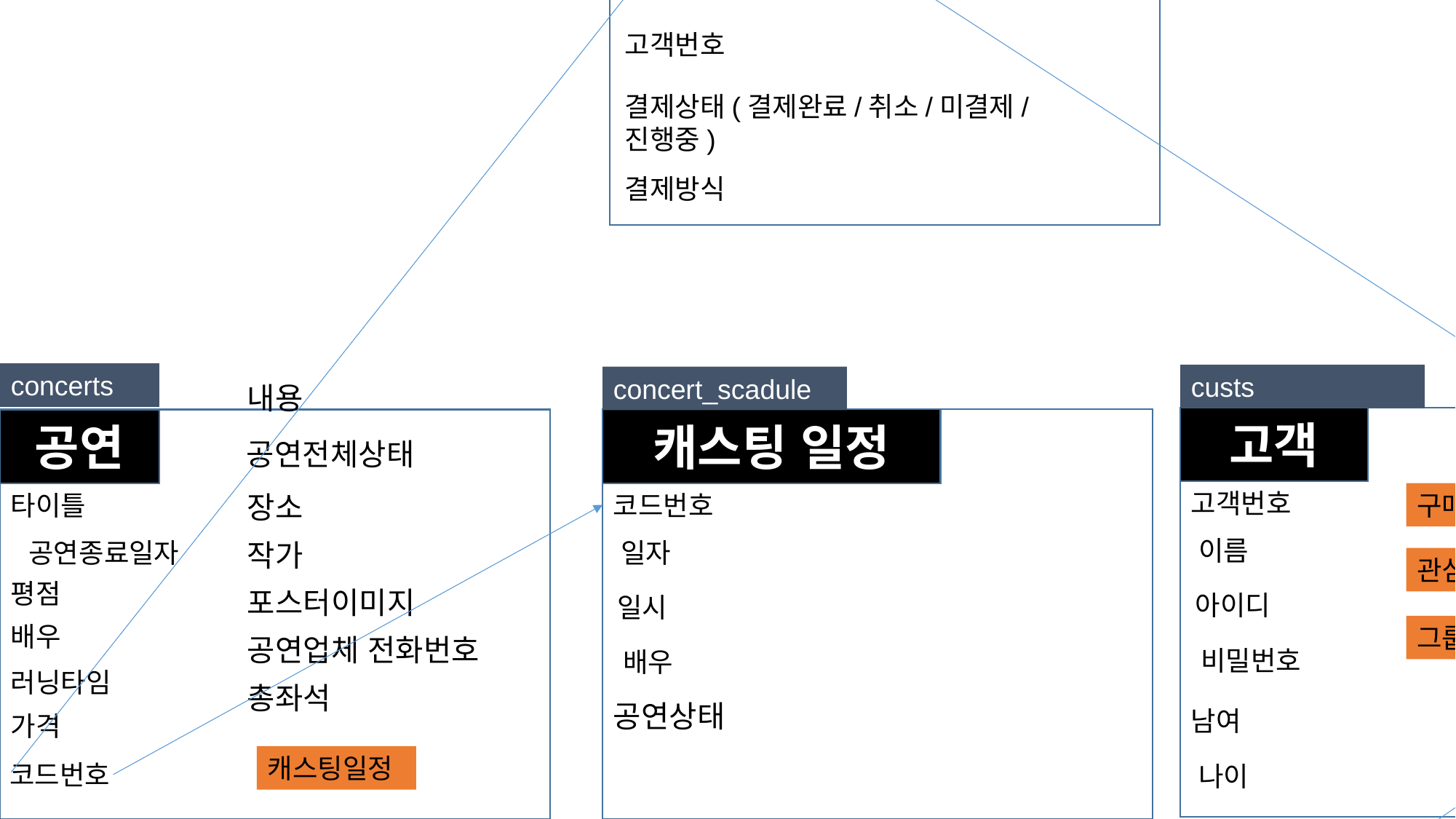

oders

주문
예매 일련번호
공연코드번호
고객번호
결제상태(결제완료/취소/미결제/ 진행중)
결제방식
concerts
custs
concert_scadule
내용

고객

캐스팅 일정

공연
공연전체상태
고객번호
코드번호
구매 공연(리스트 - 예매코드)
타이틀
장소
이름
공연시작일자
요일-시간
공연종료일자
일자
작가
관심 공연(리스트 -공연코드)
평점
포스터이미지
아이디
일시
배우
그룹(리스트 – 그룹코드)
공연업체 전화번호
비밀번호
배우
러닝타임
총좌석
공연상태
남여
가격
캐스팅일정
코드번호
나이
제한 나이
관련 공연
장르
Groups

그룹
그룹코드 (고객번호+일련번호)
그룹명
공연목록 ( 리스트 – 공연)